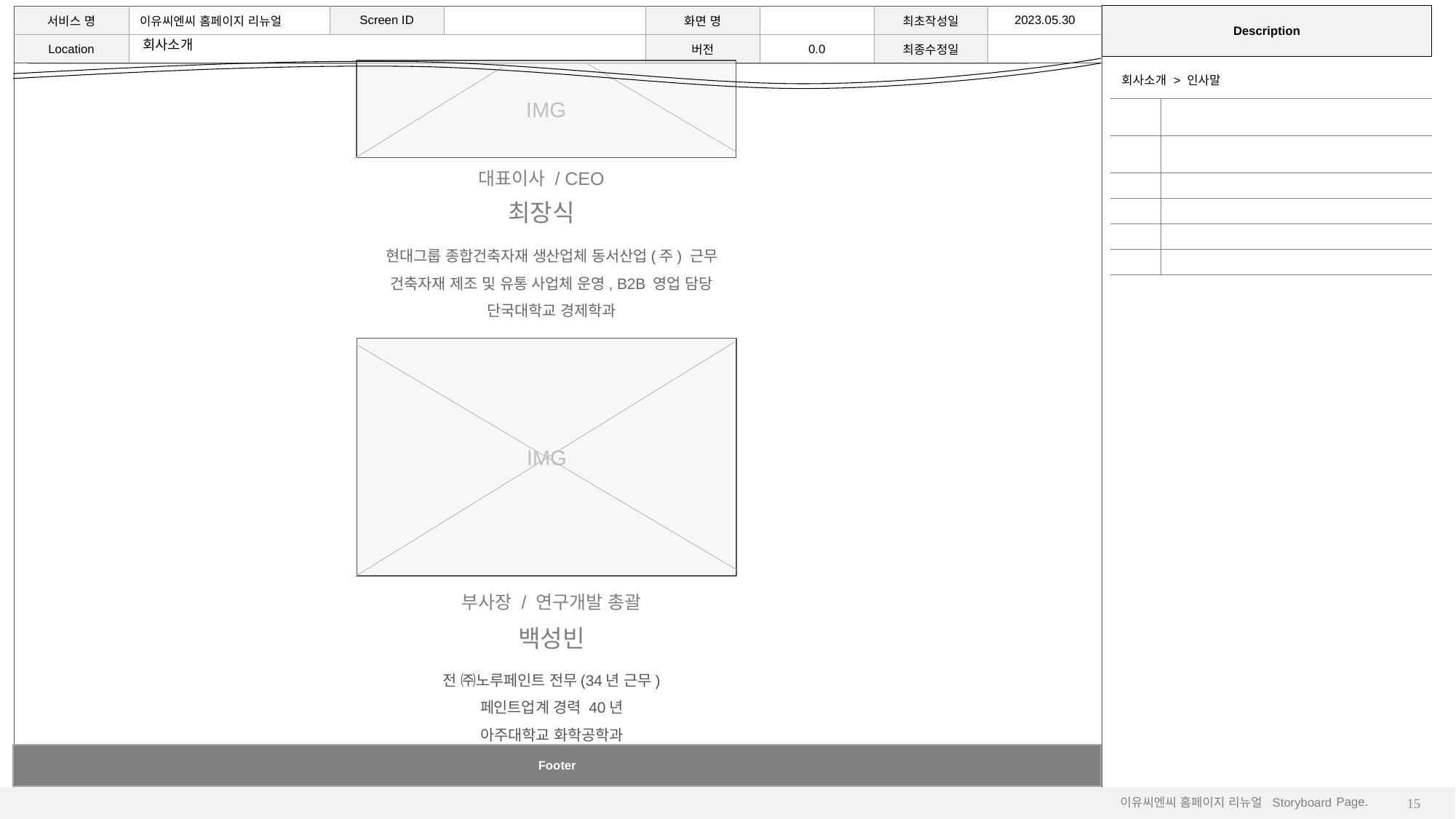

회사소개

IMG
| 회사소개 > 인사말 |  |
| --- | --- |
|  |  |
|  |  |
|  |  |
|  |  |
|  |  |
|  |  |
대표이사 / CEO
최장식
현대그룹 종합건축자재 생산업체 동서산업(주) 근무
건축자재 제조 및 유통 사업체 운영, B2B 영업 담당
단국대학교 경제학과
IMG
부사장 / 연구개발 총괄
백성빈
전 ㈜노루페인트 전무(34년 근무)
페인트업계 경력 40년
아주대학교 화학공학과
Footer
15